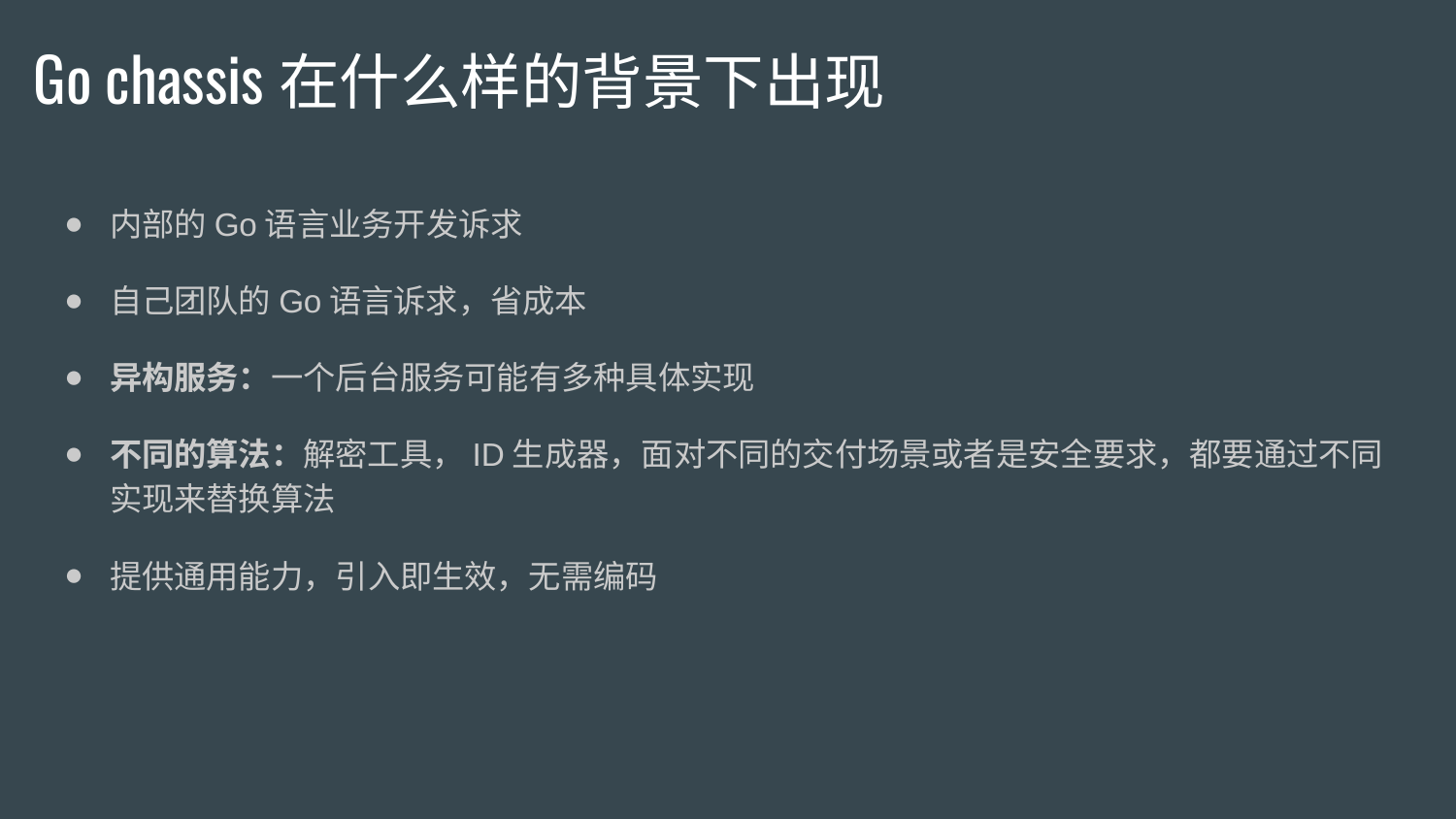

# Go chassis在什么样的背景下出现
内部的Go语言业务开发诉求
自己团队的Go语言诉求，省成本
异构服务：一个后台服务可能有多种具体实现
不同的算法：解密工具，ID生成器，面对不同的交付场景或者是安全要求，都要通过不同实现来替换算法
提供通用能力，引入即生效，无需编码